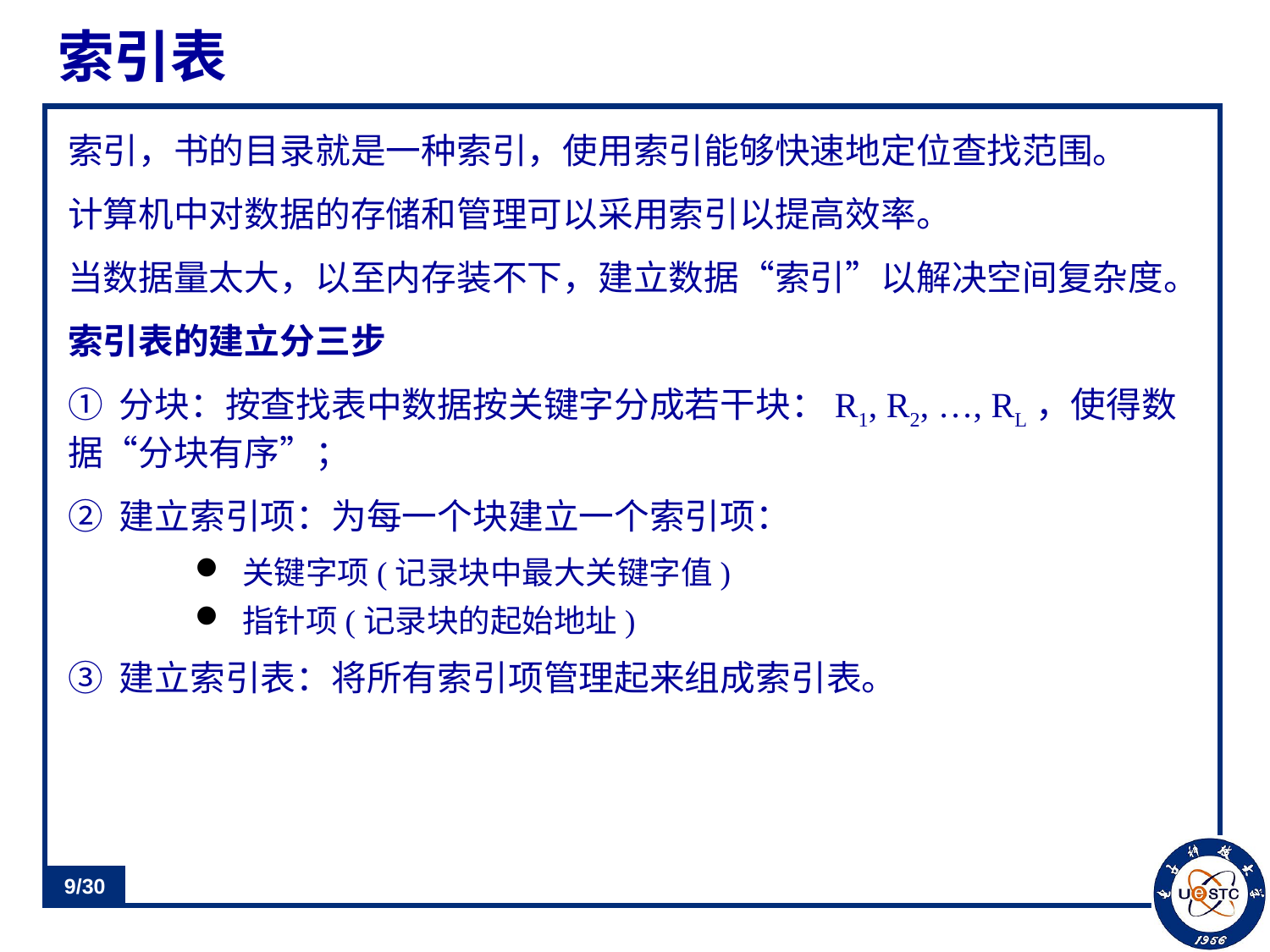

# 索引表
索引，书的目录就是一种索引，使用索引能够快速地定位查找范围。
计算机中对数据的存储和管理可以采用索引以提高效率。
当数据量太大，以至内存装不下，建立数据“索引”以解决空间复杂度。
索引表的建立分三步
① 分块：按查找表中数据按关键字分成若干块：R1, R2, …, RL，使得数据“分块有序”；
② 建立索引项：为每一个块建立一个索引项：
关键字项(记录块中最大关键字值)
指针项(记录块的起始地址)
③ 建立索引表：将所有索引项管理起来组成索引表。

9/30